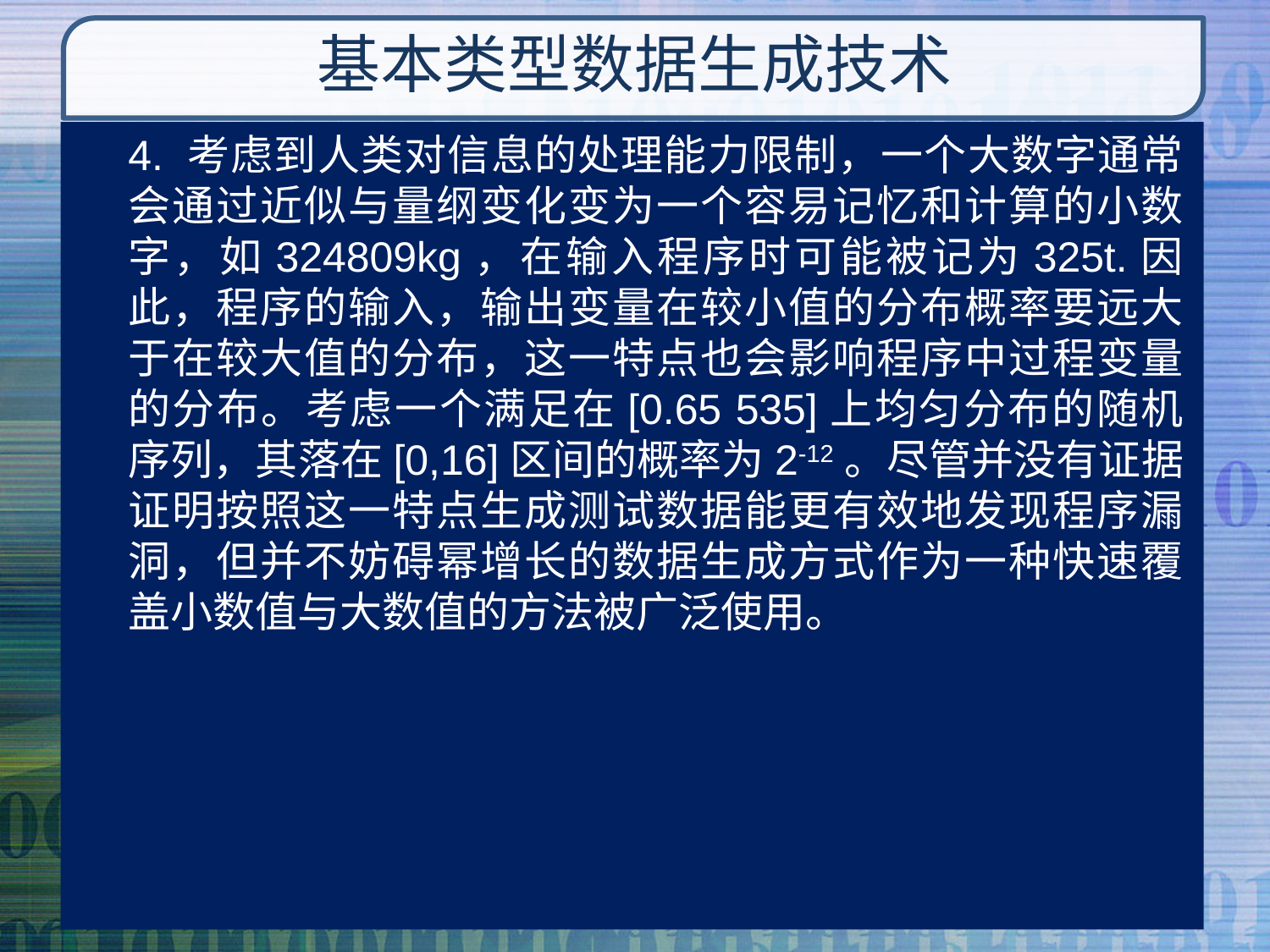

# 基本类型数据生成技术
	4. 考虑到人类对信息的处理能力限制，一个大数字通常会通过近似与量纲变化变为一个容易记忆和计算的小数字，如324809kg，在输入程序时可能被记为325t.因此，程序的输入，输出变量在较小值的分布概率要远大于在较大值的分布，这一特点也会影响程序中过程变量的分布。考虑一个满足在[0.65 535]上均匀分布的随机序列，其落在[0,16]区间的概率为2-12。尽管并没有证据证明按照这一特点生成测试数据能更有效地发现程序漏洞，但并不妨碍幂增长的数据生成方式作为一种快速覆盖小数值与大数值的方法被广泛使用。